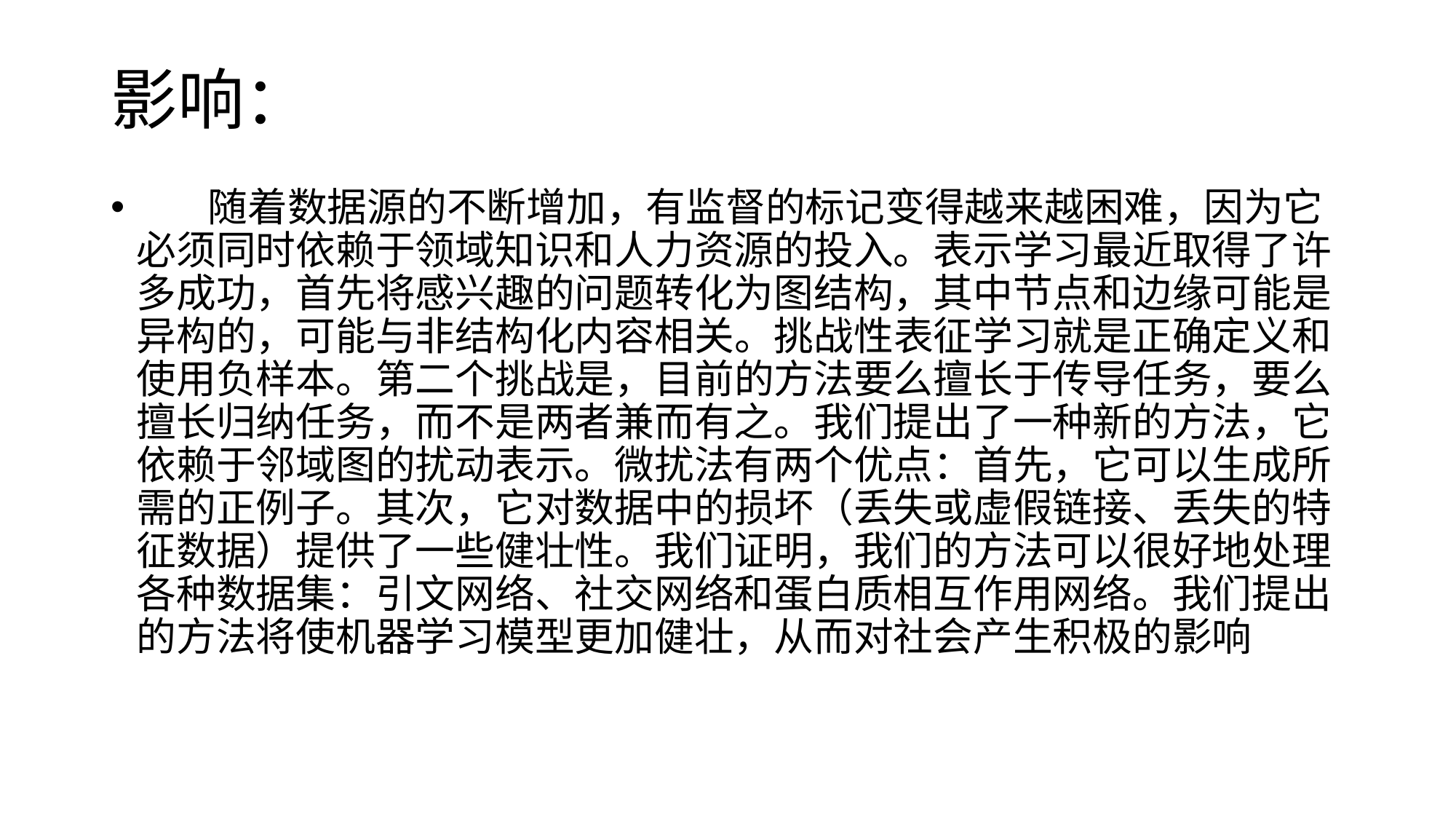

# 影响：
       随着数据源的不断增加，有监督的标记变得越来越困难，因为它必须同时依赖于领域知识和人力资源的投入。表示学习最近取得了许多成功，首先将感兴趣的问题转化为图结构，其中节点和边缘可能是异构的，可能与非结构化内容相关。挑战性表征学习就是正确定义和使用负样本。第二个挑战是，目前的方法要么擅长于传导任务，要么擅长归纳任务，而不是两者兼而有之。我们提出了一种新的方法，它依赖于邻域图的扰动表示。微扰法有两个优点：首先，它可以生成所需的正例子。其次，它对数据中的损坏（丢失或虚假链接、丢失的特征数据）提供了一些健壮性。我们证明，我们的方法可以很好地处理各种数据集：引文网络、社交网络和蛋白质相互作用网络。我们提出的方法将使机器学习模型更加健壮，从而对社会产生积极的影响